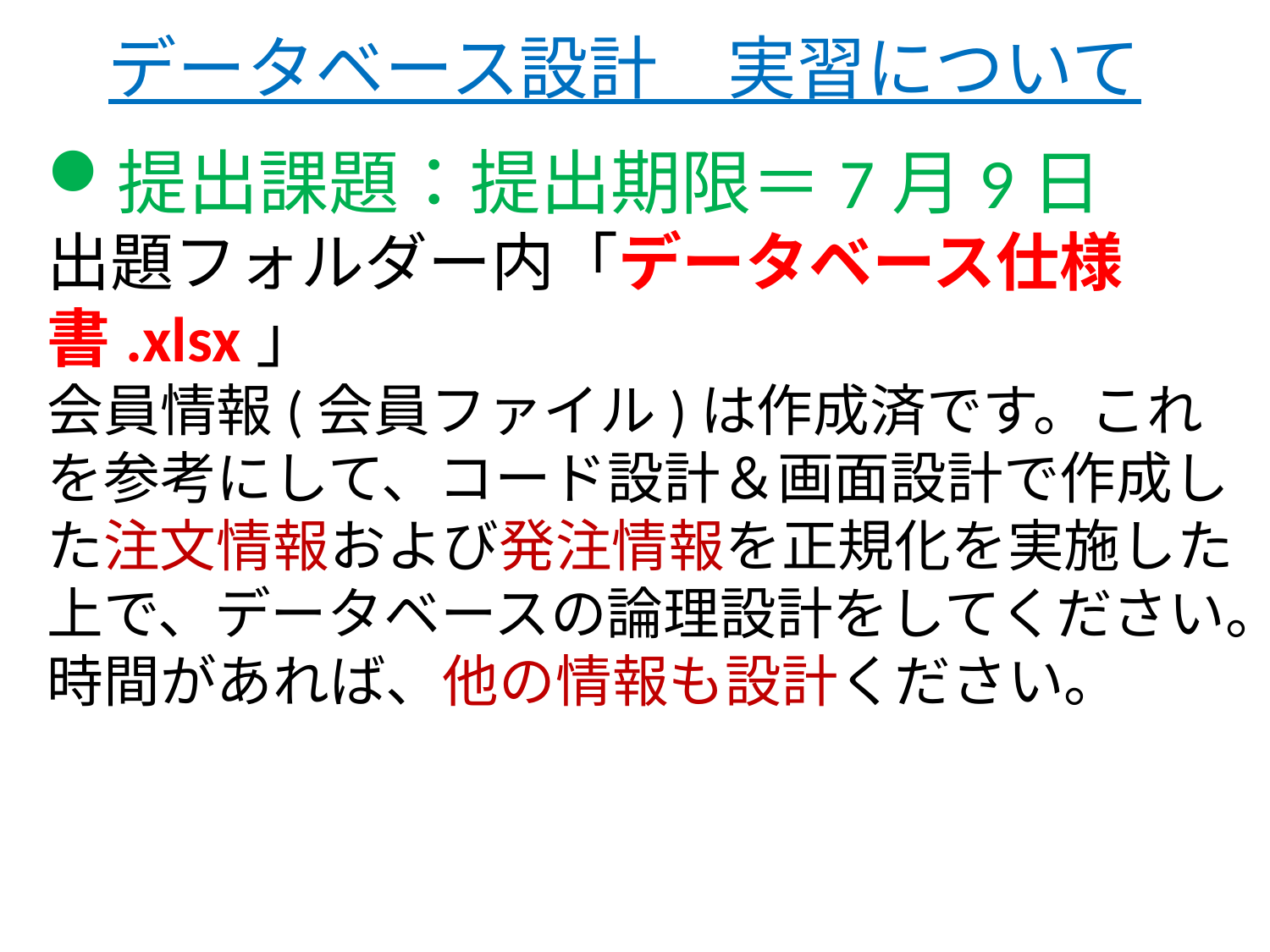

# データベース設計　実習について

提出課題：提出期限＝7月9日
出題フォルダー内「データベース仕様書.xlsx」
会員情報(会員ファイル)は作成済です。これを参考にして、コード設計＆画面設計で作成した注文情報および発注情報を正規化を実施した上で、データベースの論理設計をしてください。時間があれば、他の情報も設計ください。